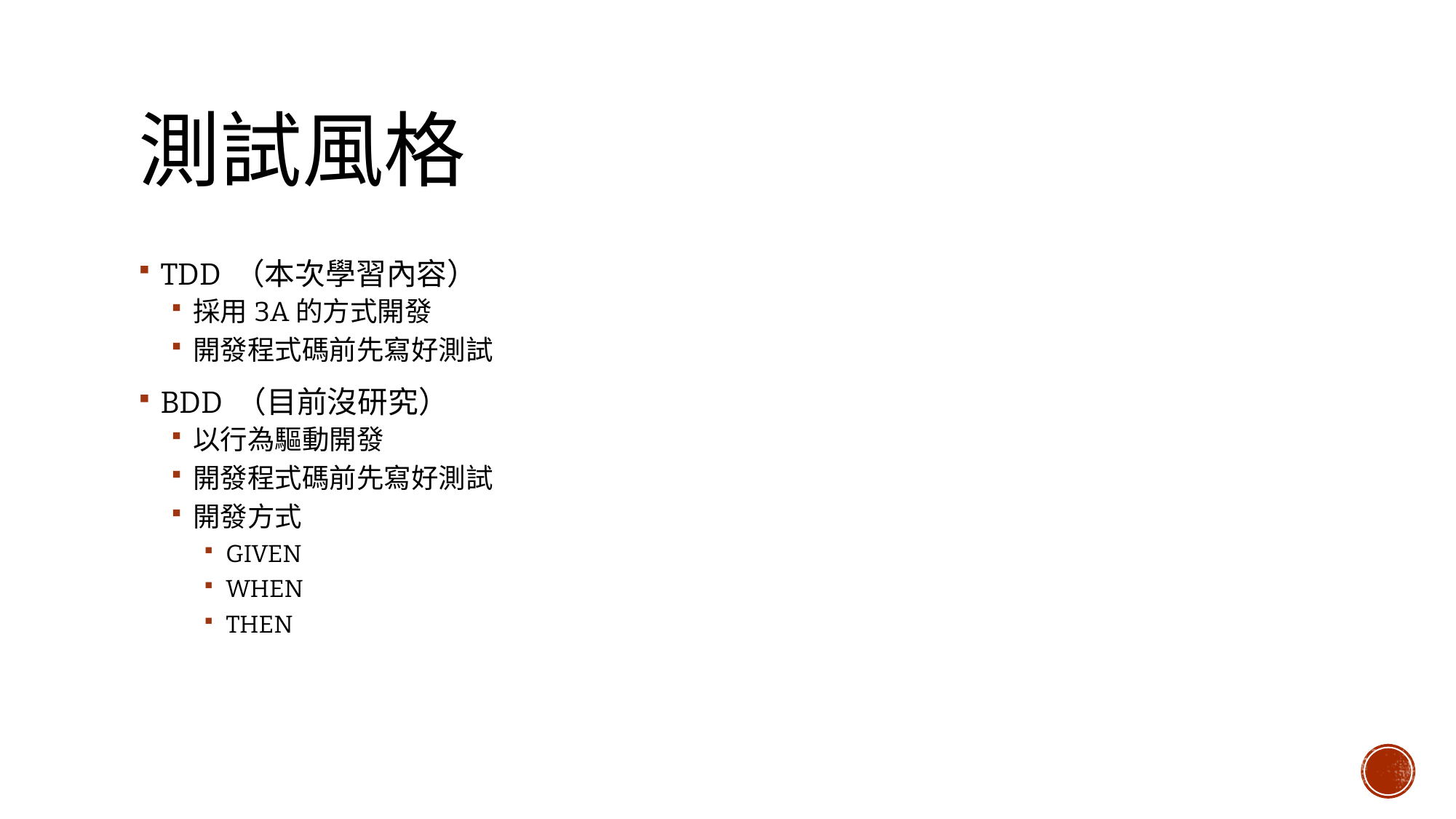

# 測試風格
TDD （本次學習內容）
採用3A的方式開發
開發程式碼前先寫好測試
BDD （目前沒研究）
以行為驅動開發
開發程式碼前先寫好測試
開發方式
GIVEN
WHEN
THEN